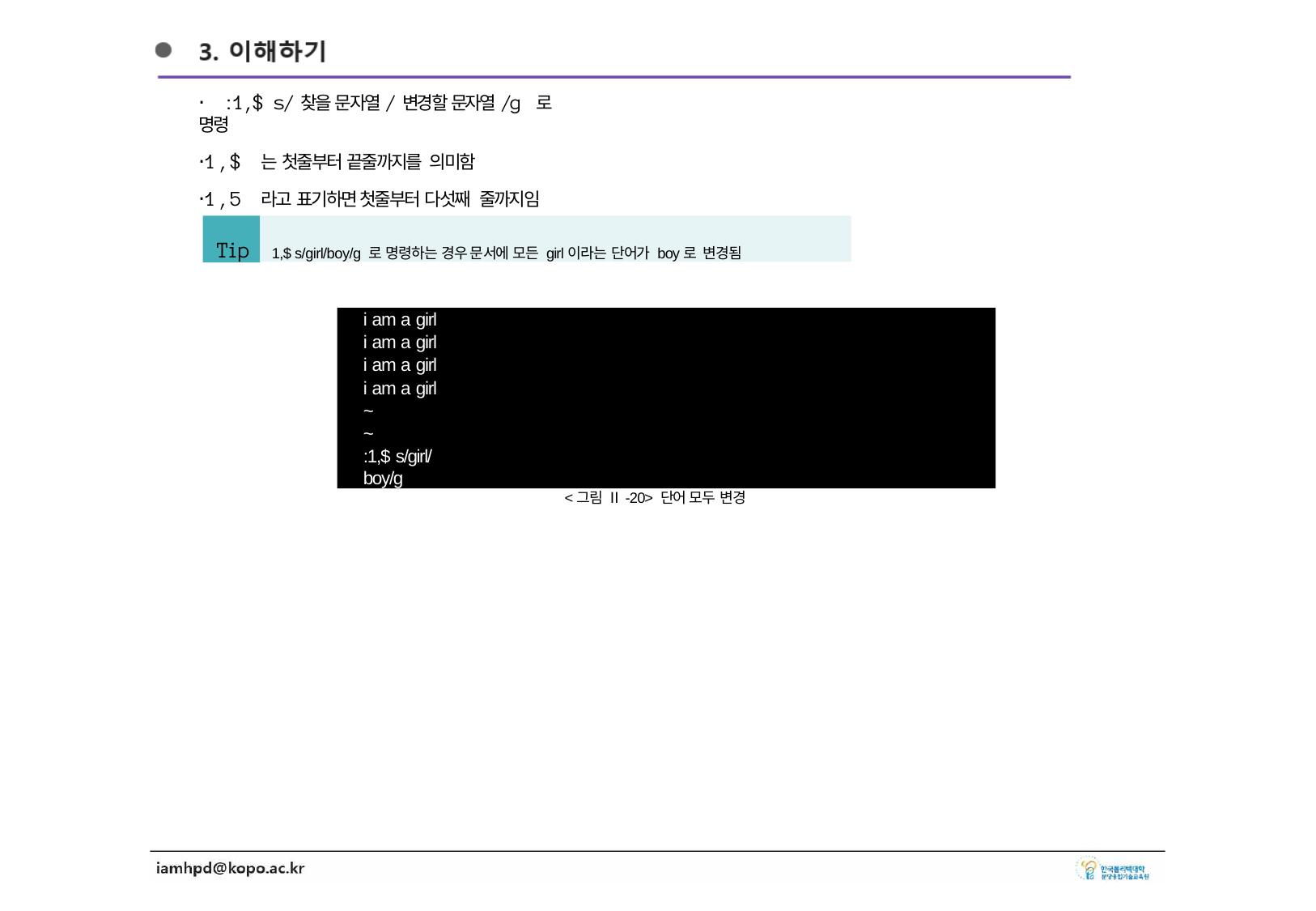

∙ :1,$ s/찾을 문자열/변경할 문자열/g 로 명령
∙1,$ 는 첫줄부터 끝줄까지를 의미함
∙1,5 라고 표기하면 첫줄부터 다섯째 줄까지임
Tip

1,$ s/girl/boy/g 로 명령하는 경우 문서에 모든 girl이라는 단어가 boy로 변경됨
i am a girl
i am a girl
i am a girl   i am a girl
~
~
:1,$ s/girl/boy/g
<그림 Ⅱ-20> 단어 모두 변경